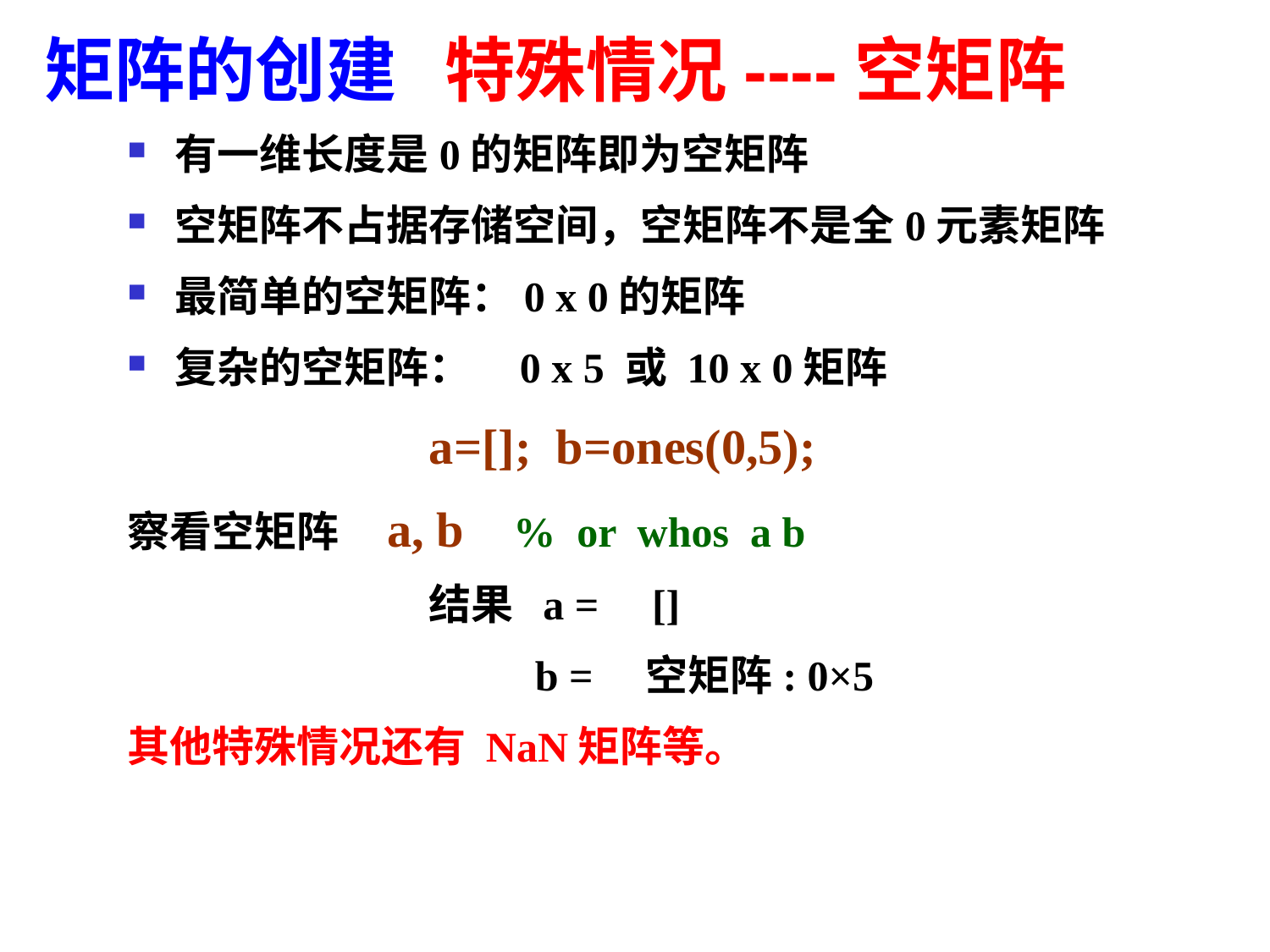

矩阵的创建   特殊情况----空矩阵
有一维长度是0的矩阵即为空矩阵
空矩阵不占据存储空间，空矩阵不是全0元素矩阵
最简单的空矩阵：0 x 0的矩阵
复杂的空矩阵：    0 x 5 或 10 x 0矩阵
			a=[];  b=ones(0,5);
察看空矩阵    a, b    %  or  whos  a b
			结果  a =     []
			          b =    空矩阵: 0×5
其他特殊情况还有 NaN矩阵等。
26